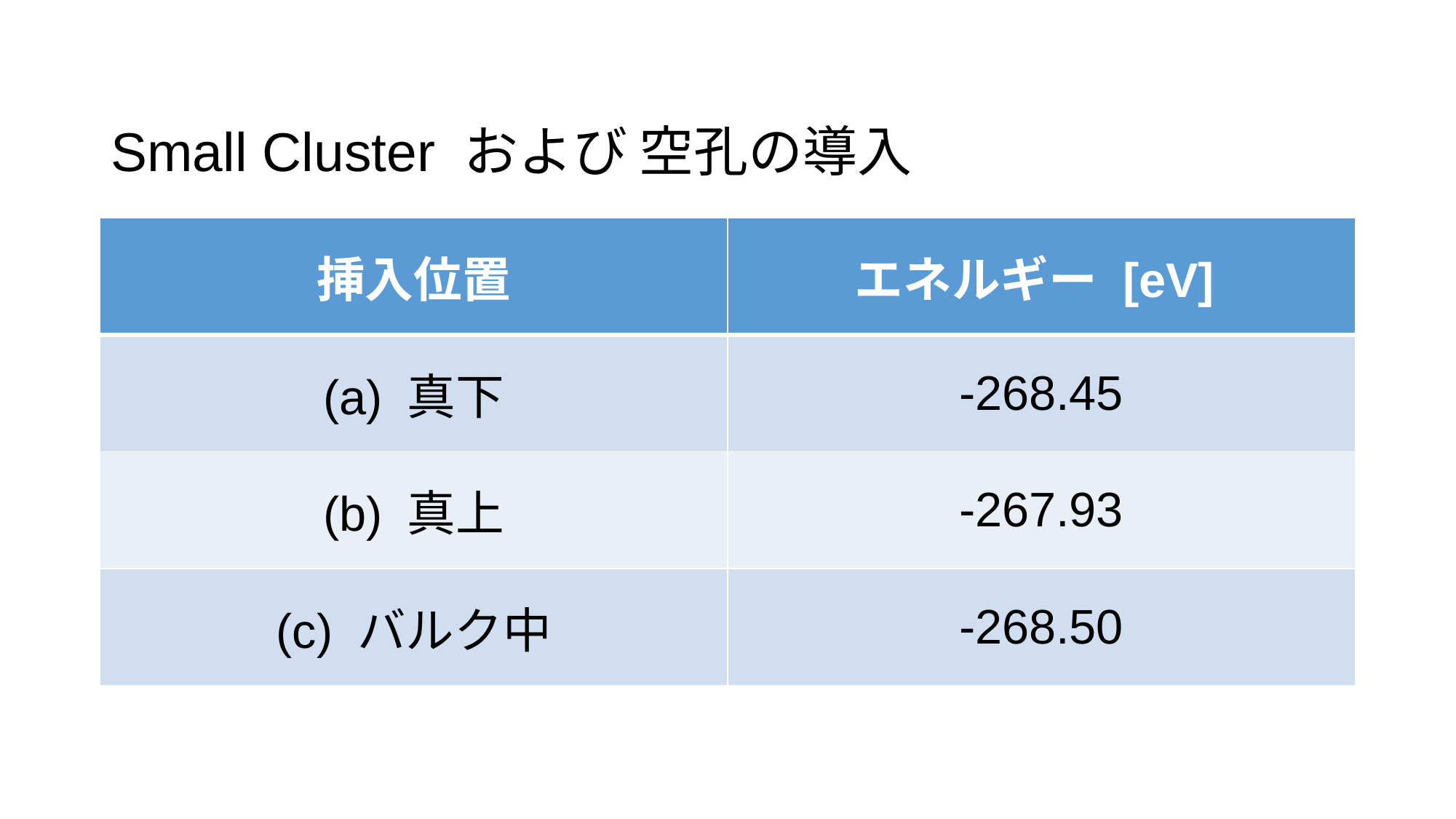

Small Cluster および 空孔の導入
| 挿入位置 | エネルギー [eV] |
| --- | --- |
| (a) 真下 | -268.45 |
| (b) 真上 | -267.93 |
| (c) バルク中 | -268.50 |